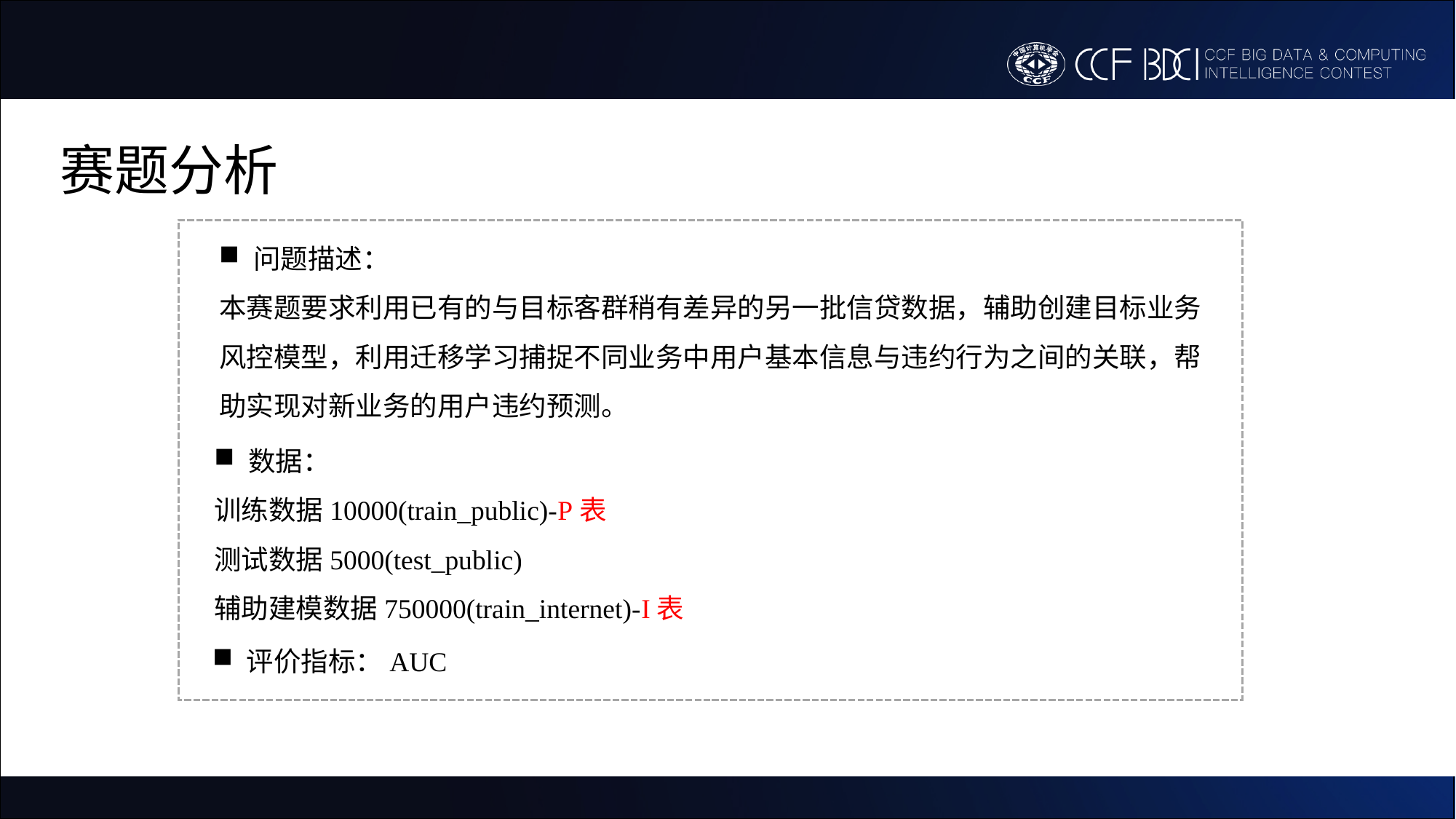

赛题分析

问题描述：
本赛题要求利用已有的与目标客群稍有差异的另一批信贷数据，辅助创建目标业务
风控模型，利用迁移学习捕捉不同业务中用户基本信息与违约行为之间的关联，帮
助实现对新业务的用户违约预测。

数据：
训练数据10000(train_public)-P表
测试数据5000(test_public)
辅助建模数据750000(train_internet)-I表
评价指标：AUC